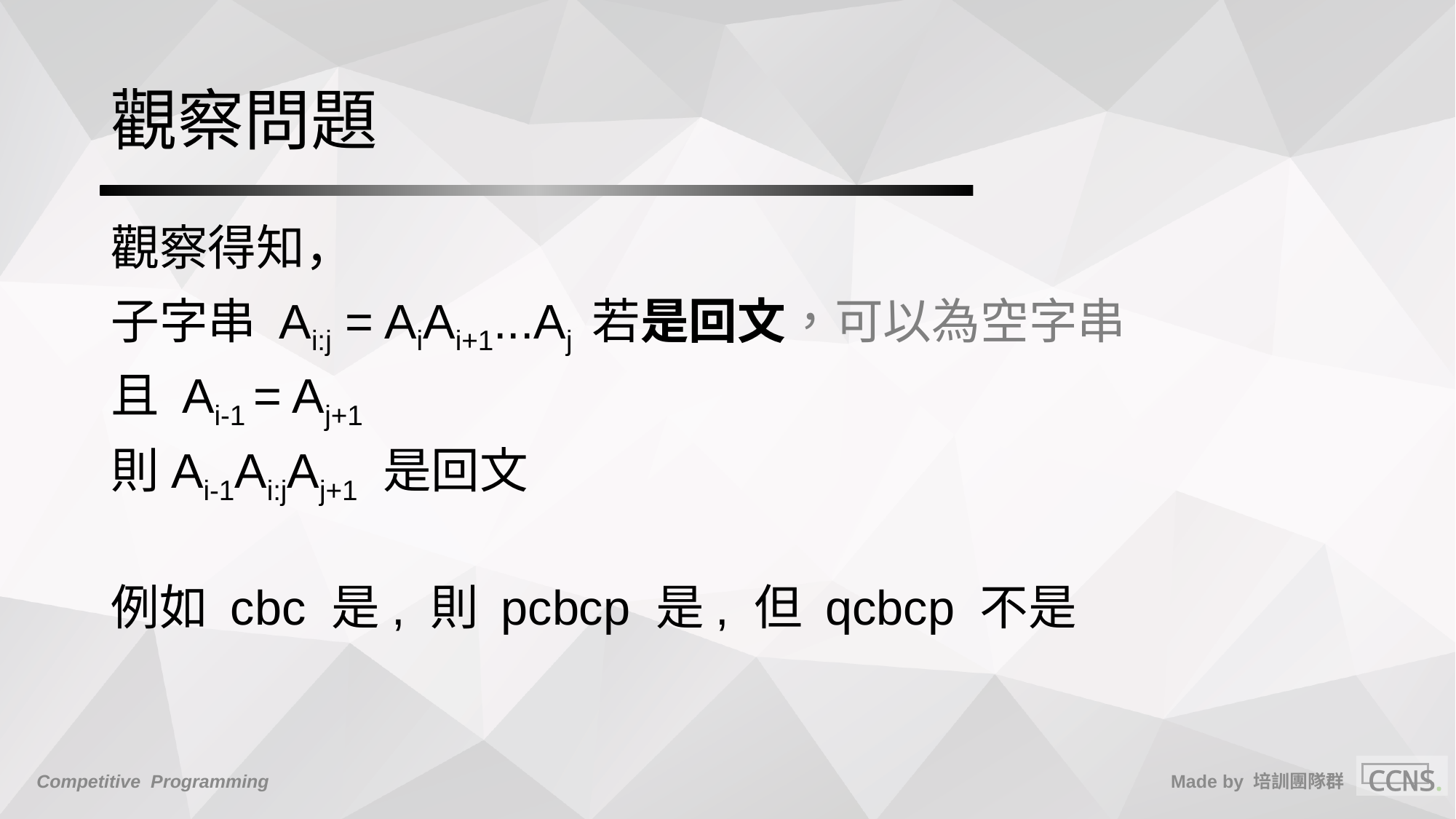

# 觀察問題
觀察得知，
子字串 Ai:j = AiAi+1...Aj 若是回文，可以為空字串
且 Ai-1 = Aj+1
則Ai-1Ai:jAj+1 是回文

例如 cbc 是, 則 pcbcp 是, 但 qcbcp 不是